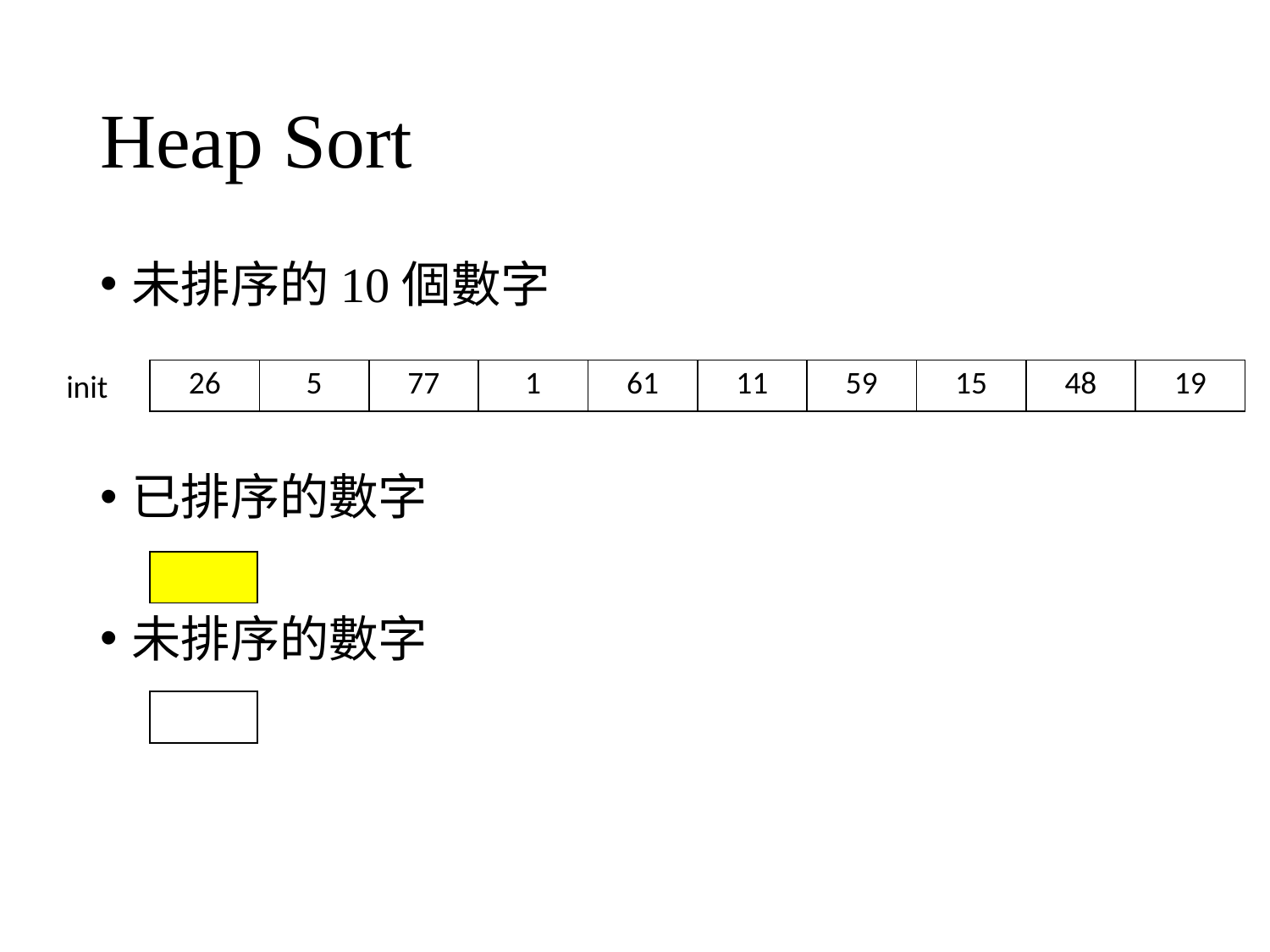

# Heap Sort
未排序的10個數字

已排序的數字

未排序的數字

| 26 | 5 | 77 | 1 | 61 | 11 | 59 | 15 | 48 | 19 |
| --- | --- | --- | --- | --- | --- | --- | --- | --- | --- |
init
|  |
| --- |
|  |
| --- |